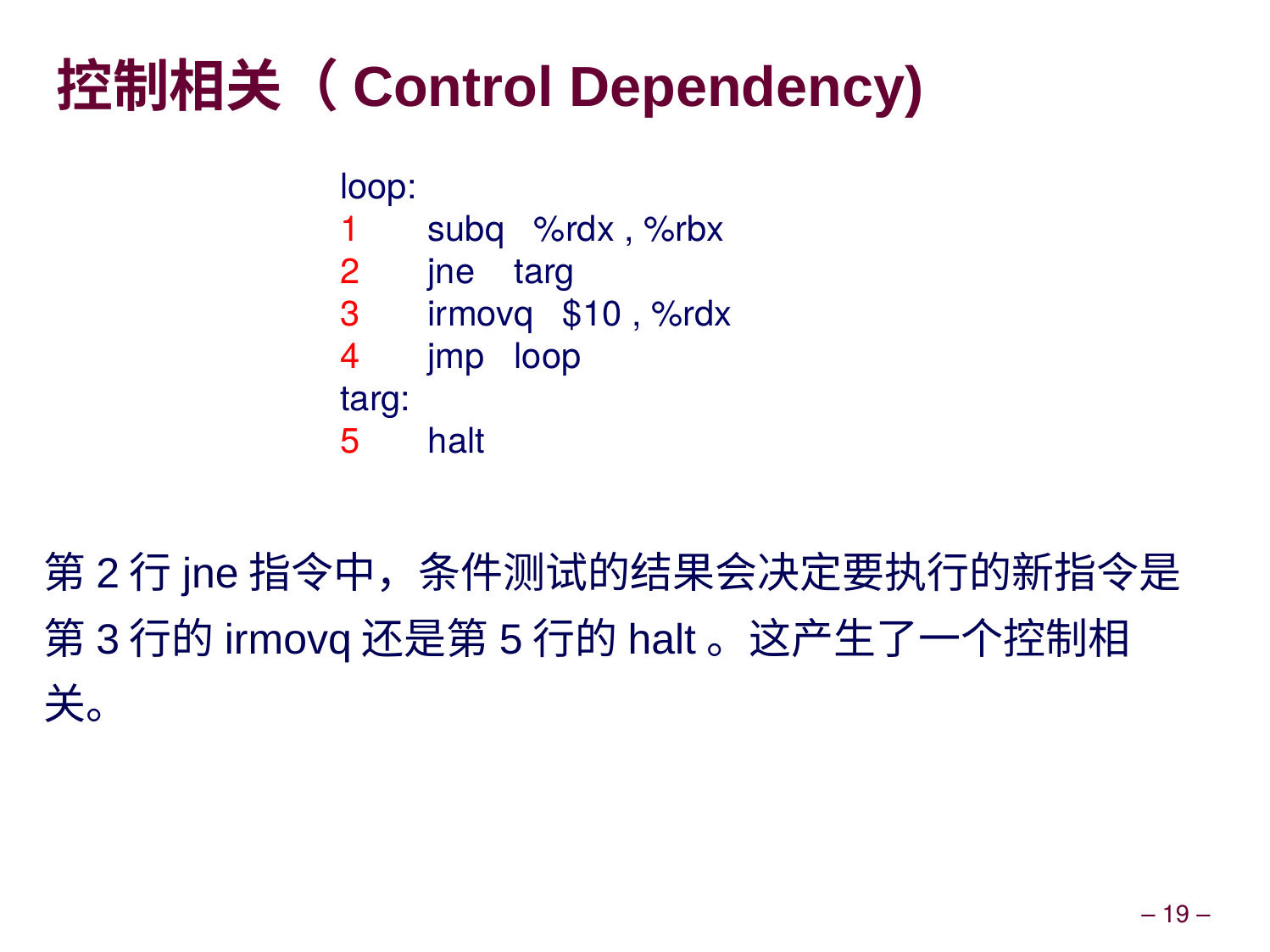

# 控制相关（Control Dependency)
loop:
1       subq   %rdx , %rbx
2       jne    targ
3       irmovq   $10 , %rdx
4       jmp   loop
targ:
5       halt
第2行jne指令中，条件测试的结果会决定要执行的新指令是第3行的irmovq还是第5行的halt。这产生了一个控制相关。